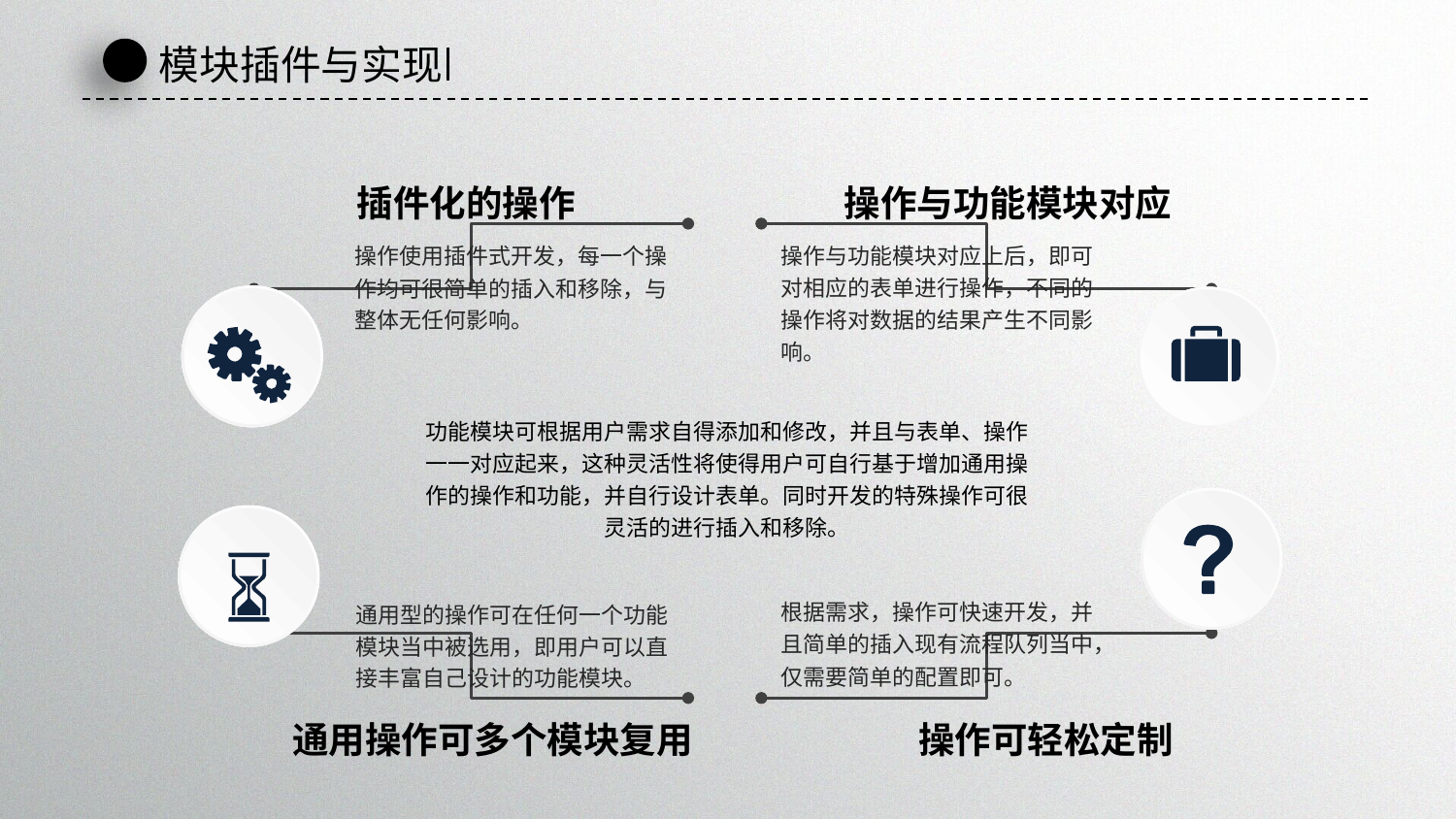

模块插件与实现

插件化的操作
操作与功能模块对应
操作与功能模块对应上后，即可对相应的表单进行操作，不同的操作将对数据的结果产生不同影响。

操作使用插件式开发，每一个操作均可很简单的插入和移除，与整体无任何影响。

功能模块可根据用户需求自得添加和修改，并且与表单、操作一一对应起来，这种灵活性将使得用户可自行基于增加通用操作的操作和功能，并自行设计表单。同时开发的特殊操作可很灵活的进行插入和移除。

根据需求，操作可快速开发，并且简单的插入现有流程队列当中，仅需要简单的配置即可。
通用型的操作可在任何一个功能模块当中被选用，即用户可以直接丰富自己设计的功能模块。
通用操作可多个模块复用
操作可轻松定制